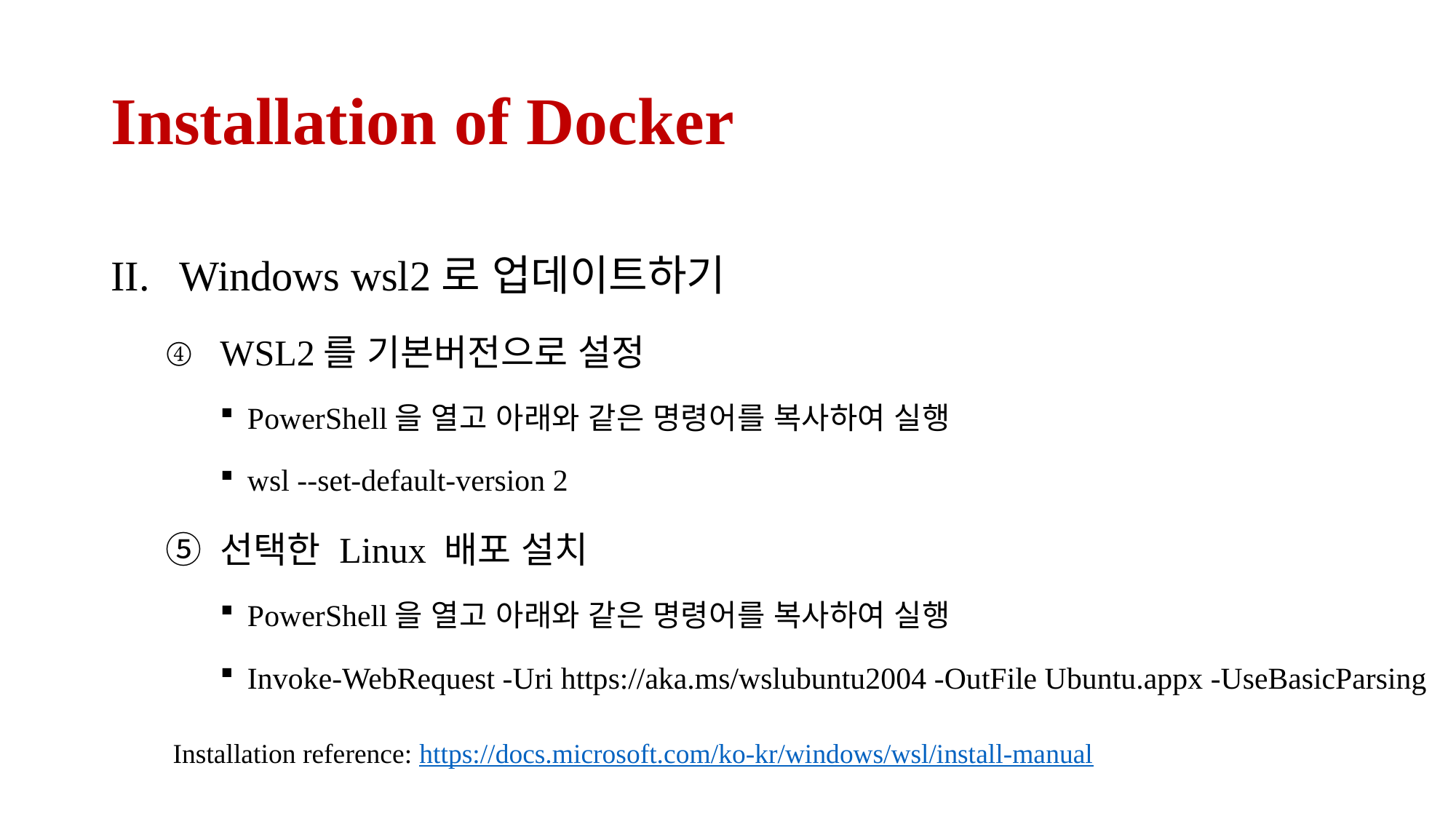

# Installation of Docker
Windows wsl2로 업데이트하기
WSL2를 기본버전으로 설정
PowerShell을 열고 아래와 같은 명령어를 복사하여 실행
wsl --set-default-version 2
선택한 Linux 배포 설치
PowerShell을 열고 아래와 같은 명령어를 복사하여 실행
Invoke-WebRequest -Uri https://aka.ms/wslubuntu2004 -OutFile Ubuntu.appx -UseBasicParsing

Installation reference: https://docs.microsoft.com/ko-kr/windows/wsl/install-manual